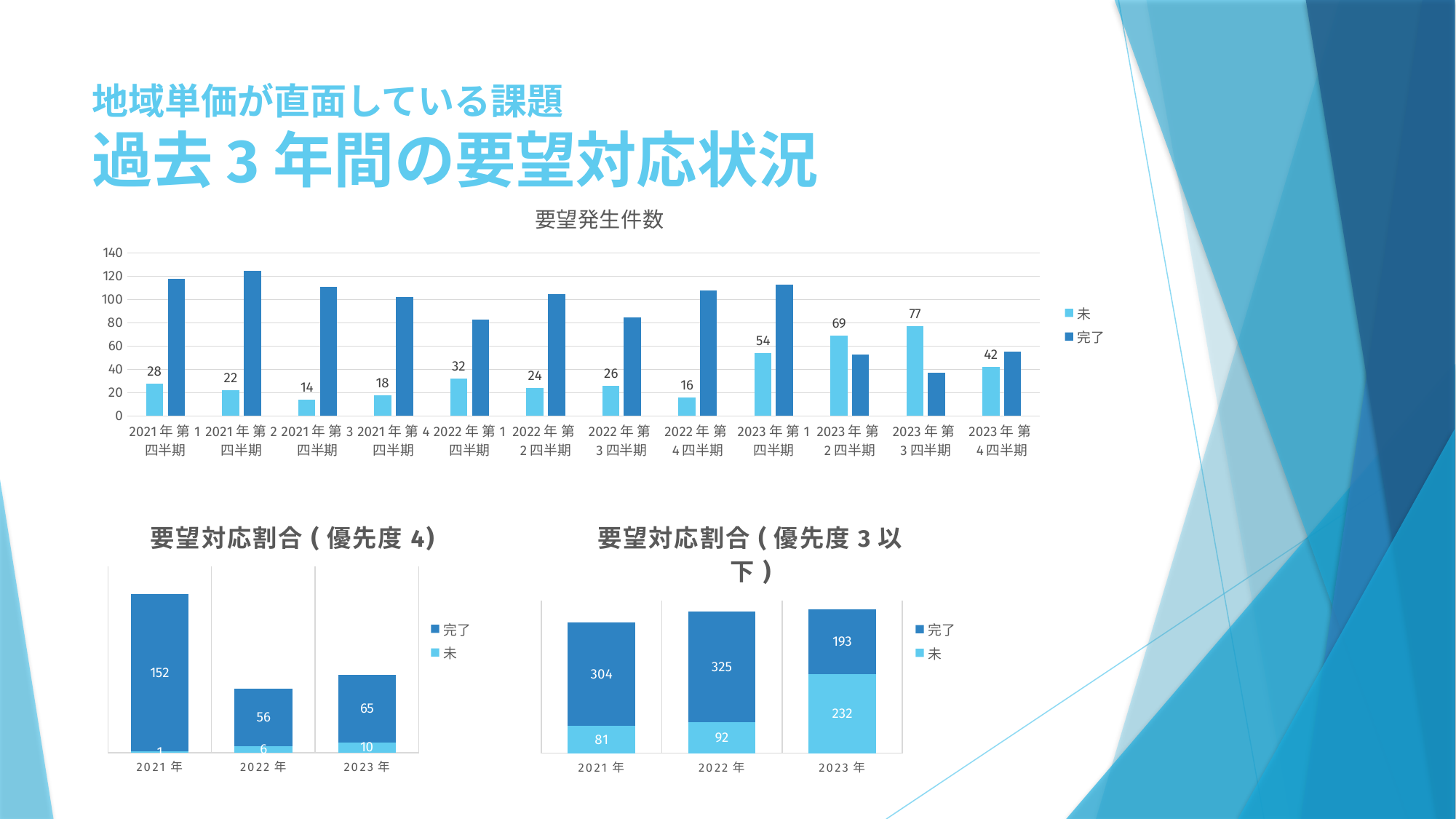

# 地域単価が直面している課題 過去3年間の要望対応状況

### Chart: 要望発生件数

| Category |  |  |
|---|---|---|
| 2021年 第1四半期 | 28.0 | 118.0 |
| 2021年 第2四半期 | 22.0 | 125.0 |
| 2021年 第3四半期 | 14.0 | 111.0 |
| 2021年 第4四半期 | 18.0 | 102.0 |
| 2022年 第1四半期 | 32.0 | 83.0 |
| 2022年 第2四半期 | 24.0 | 105.0 |
| 2022年 第3四半期 | 26.0 | 85.0 |
| 2022年 第4四半期 | 16.0 | 108.0 |
| 2023年 第1四半期 | 54.0 | 113.0 |
| 2023年 第2四半期 | 69.0 | 53.0 |
| 2023年 第3四半期 | 77.0 | 37.0 |
| 2023年 第4四半期 | 42.0 | 55.0 |

### Chart: 要望対応割合(優先度4)

| Category |  |  |
|---|---|---|
| 2021年 | 1.0 | 152.0 |
| 2022年 | 6.0 | 56.0 |
| 2023年 | 10.0 | 65.0 |

### Chart: 要望対応割合(優先度3以下)

| Category |  |  |
|---|---|---|
| 2021年 | 81.0 | 304.0 |
| 2022年 | 92.0 | 325.0 |
| 2023年 | 232.0 | 193.0 |